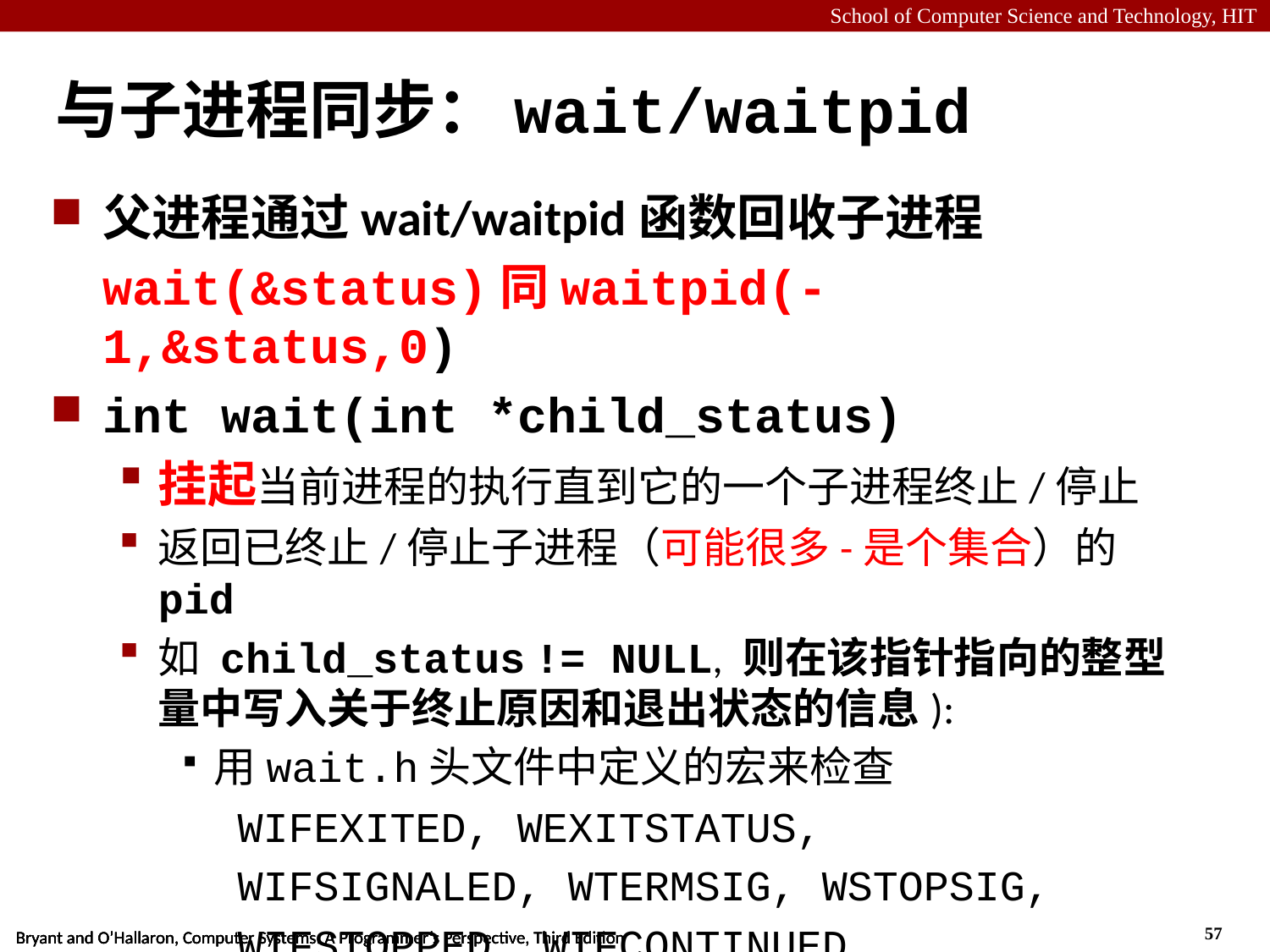

# 与子进程同步：wait/waitpid
父进程通过wait/waitpid函数回收子进程
	wait(&status)同waitpid(-1,&status,0)
int wait(int *child_status)
挂起当前进程的执行直到它的一个子进程终止/停止
返回已终止/停止子进程（可能很多-是个集合）的 pid
如 child_status != NULL, 则在该指针指向的整型量中写入关于终止原因和退出状态的信息):
用wait.h头文件中定义的宏来检查
WIFEXITED, WEXITSTATUS,
WIFSIGNALED, WTERMSIG, WSTOPSIG,
WIFSTOPPED, WIFCONTINUED